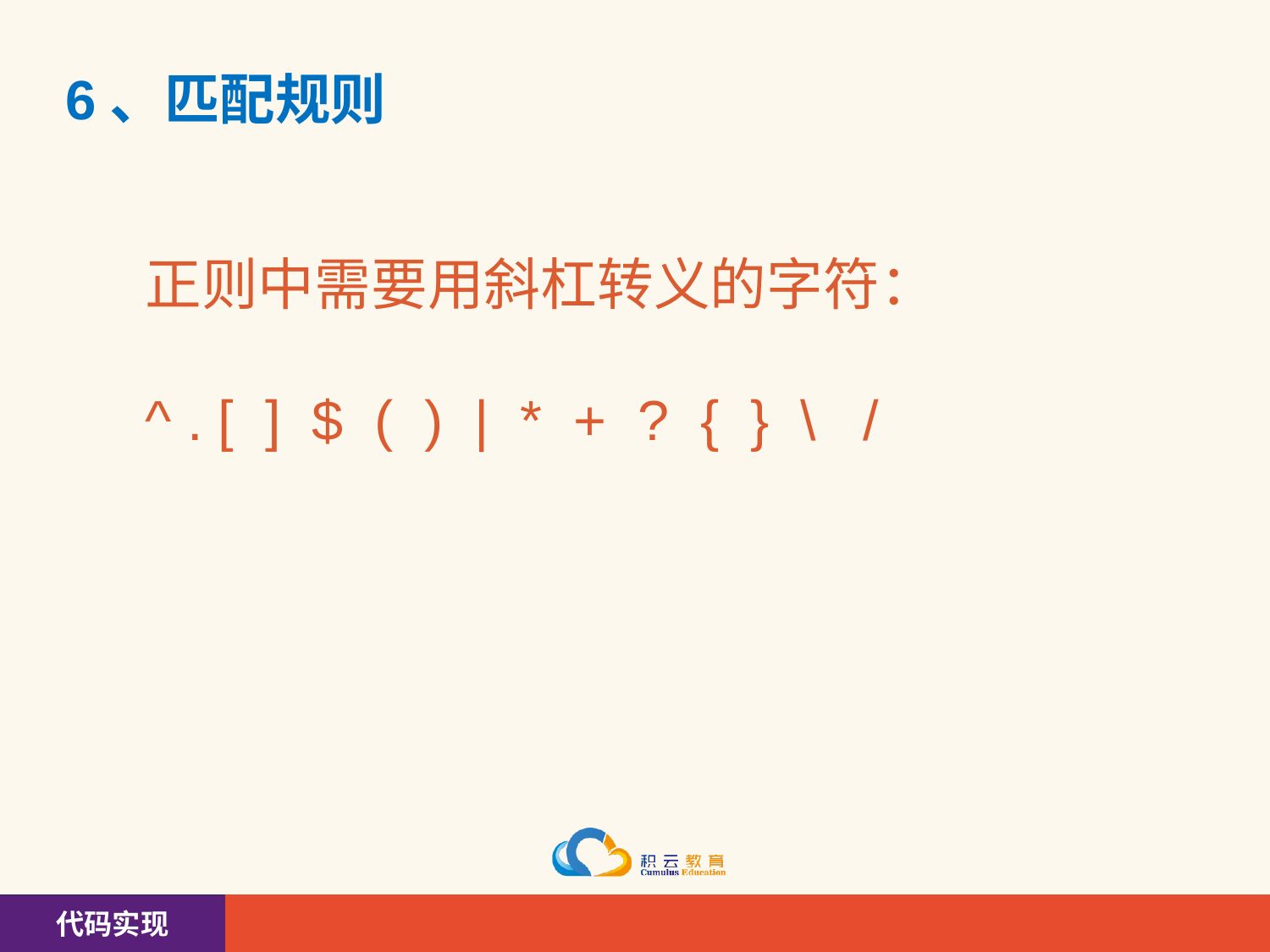

# 6、匹配规则
正则中需要用斜杠转义的字符：

^ . [  ]  $  (  )  |  *  +  ?  {  }  \   /